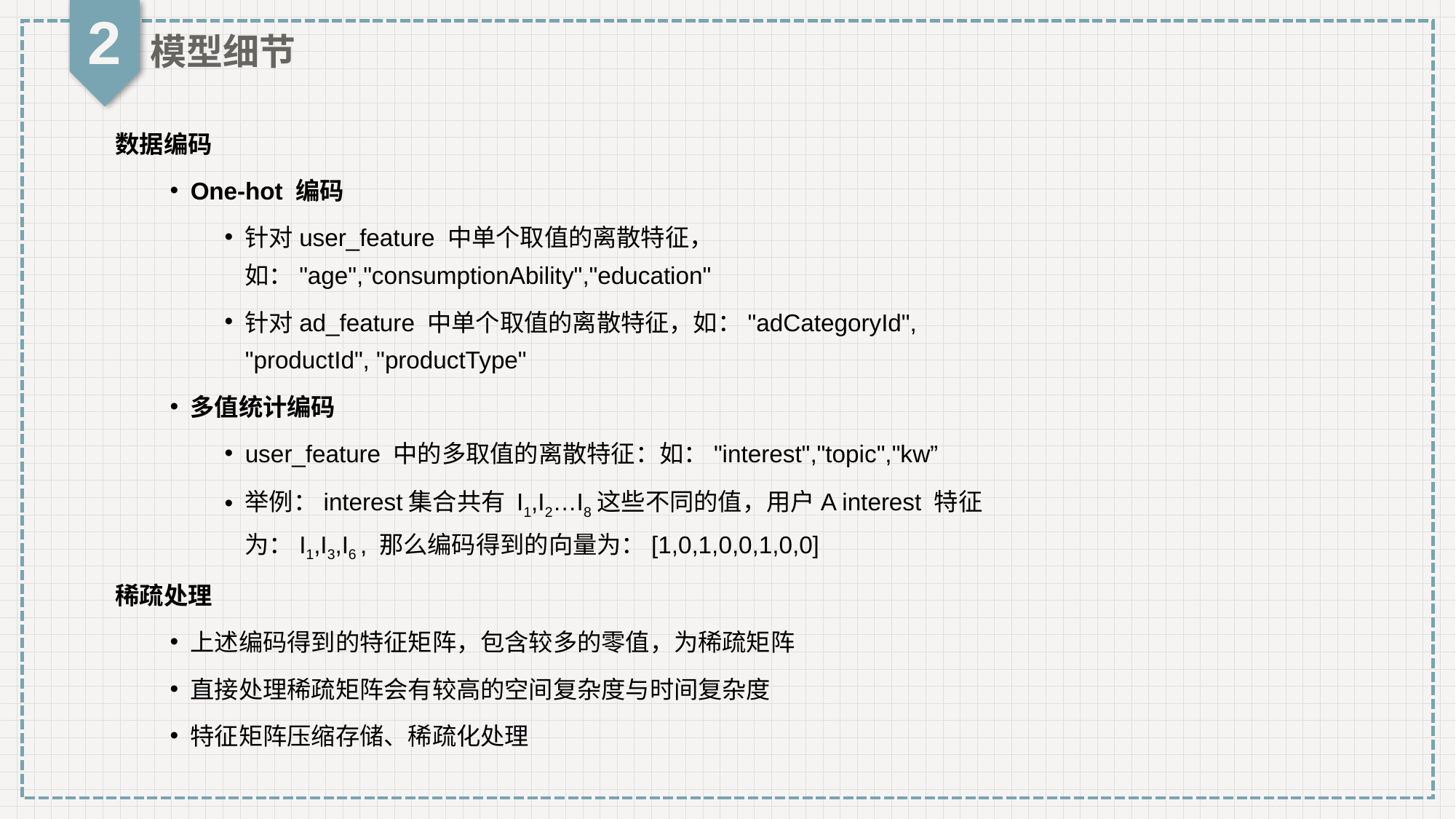

2
模型细节
数据编码
One-hot 编码
针对user_feature 中单个取值的离散特征，如："age","consumptionAbility","education"
针对ad_feature 中单个取值的离散特征，如："adCategoryId", "productId", "productType"
多值统计编码
user_feature 中的多取值的离散特征：如："interest","topic","kw”
举例：interest集合共有 I1,I2…I8这些不同的值，用户A interest 特征为：I1,I3,I6 , 那么编码得到的向量为：[1,0,1,0,0,1,0,0]
稀疏处理
上述编码得到的特征矩阵，包含较多的零值，为稀疏矩阵
直接处理稀疏矩阵会有较高的空间复杂度与时间复杂度
特征矩阵压缩存储、稀疏化处理